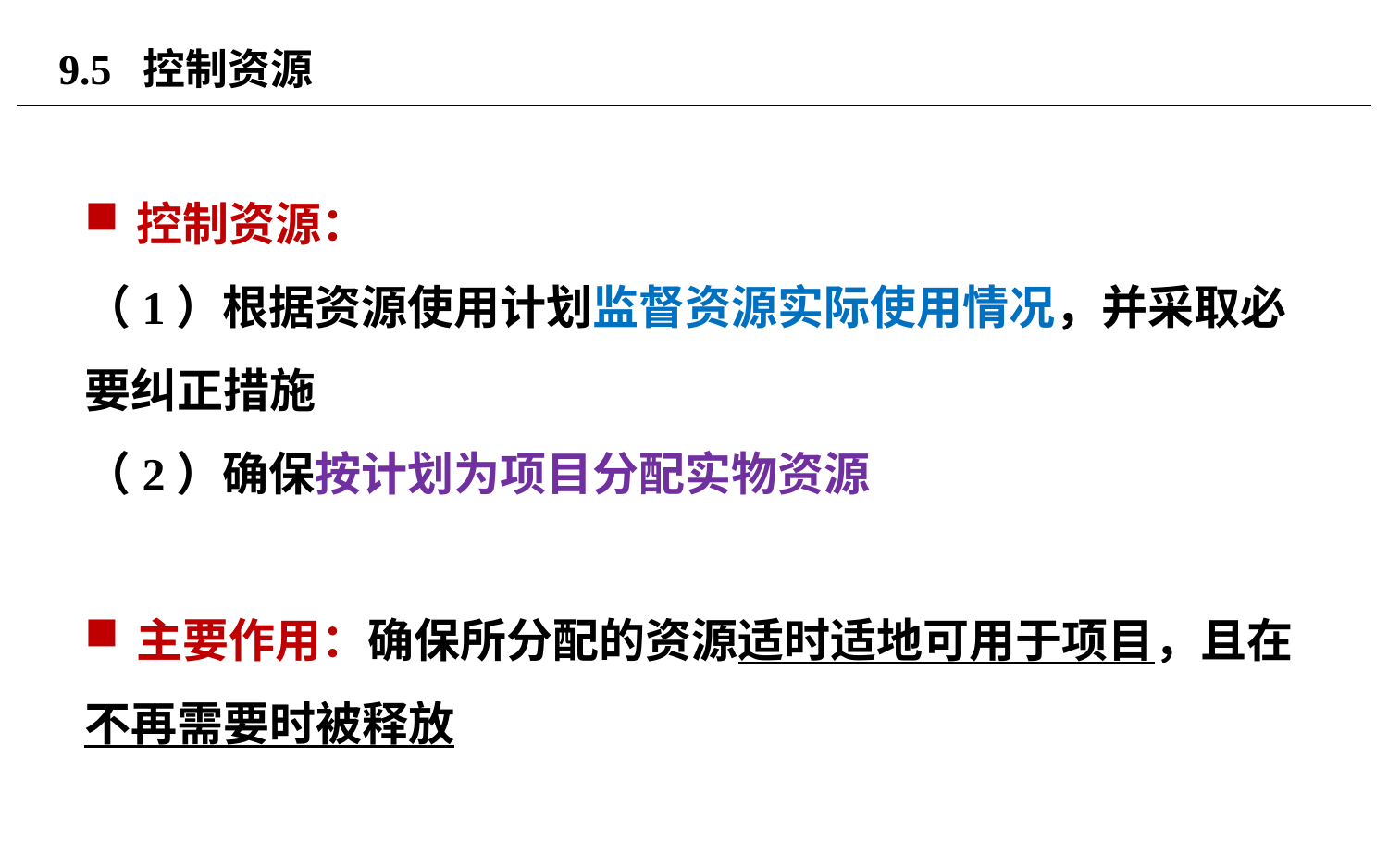

# 9.5  控制资源
控制资源：
（1）根据资源使用计划监督资源实际使用情况，并采取必要纠正措施
（2）确保按计划为项目分配实物资源

主要作用：确保所分配的资源适时适地可用于项目，且在
不再需要时被释放